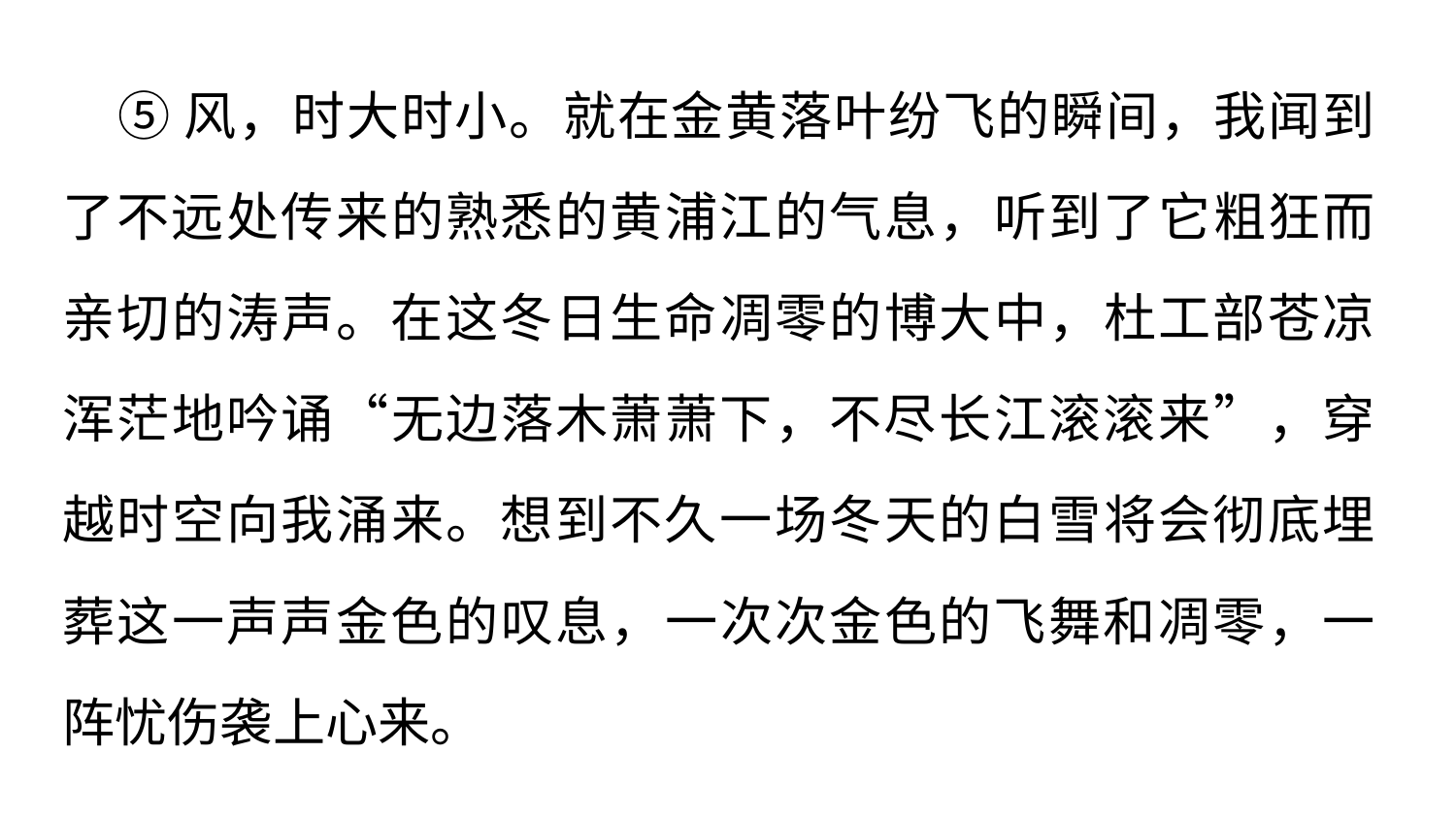

⑤风，时大时小。就在金黄落叶纷飞的瞬间，我闻到了不远处传来的熟悉的黄浦江的气息，听到了它粗狂而亲切的涛声。在这冬日生命凋零的博大中，杜工部苍凉浑茫地吟诵“无边落木萧萧下，不尽长江滚滚来”，穿越时空向我涌来。想到不久一场冬天的白雪将会彻底埋葬这一声声金色的叹息，一次次金色的飞舞和凋零，一阵忧伤袭上心来。